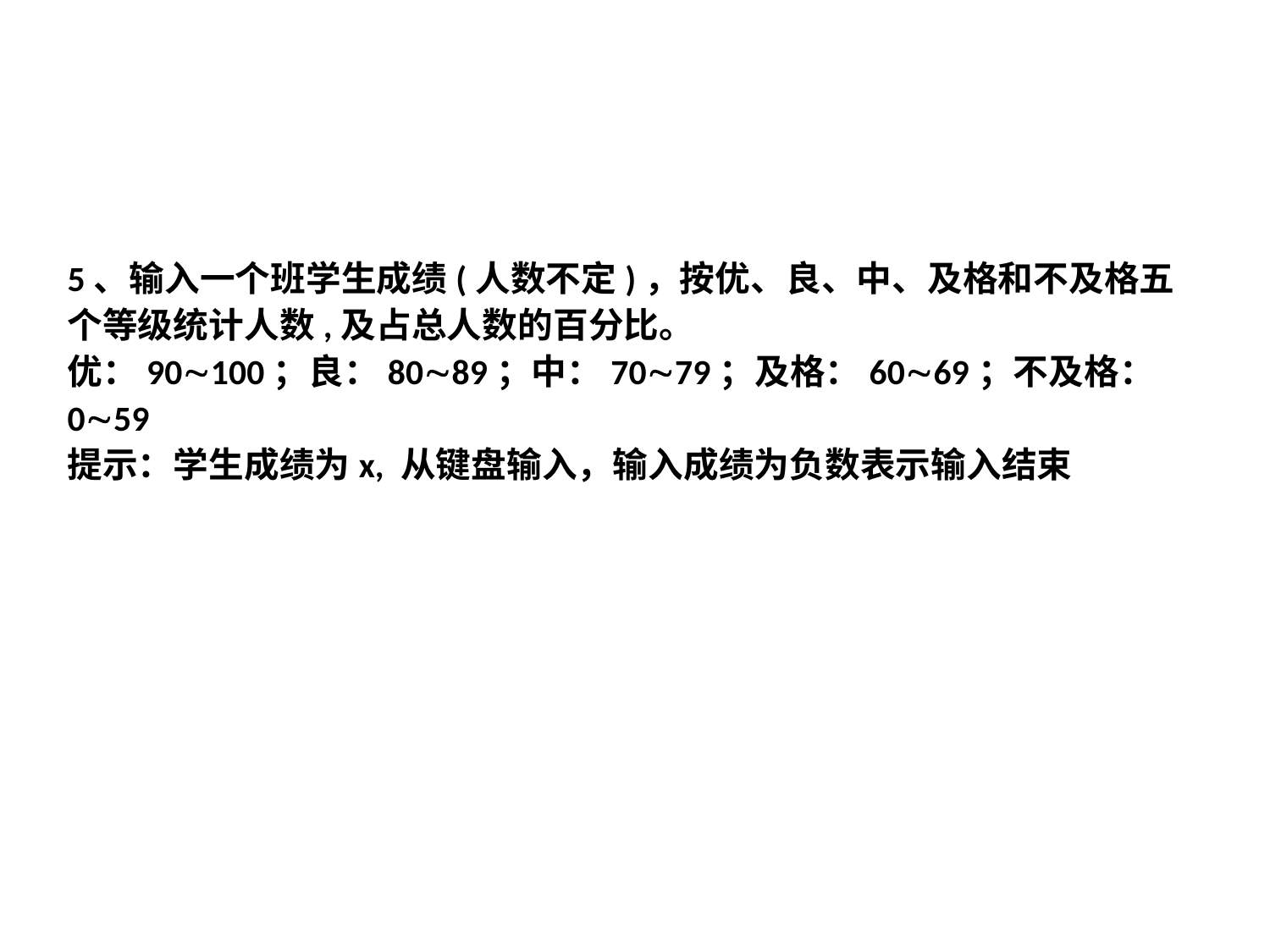

5、输入一个班学生成绩(人数不定)，按优、良、中、及格和不及格五个等级统计人数,及占总人数的百分比。
优：90∼100；良：80∼89；中：70∼79；及格：60∼69；不及格：0∼59
提示：学生成绩为x, 从键盘输入，输入成绩为负数表示输入结束